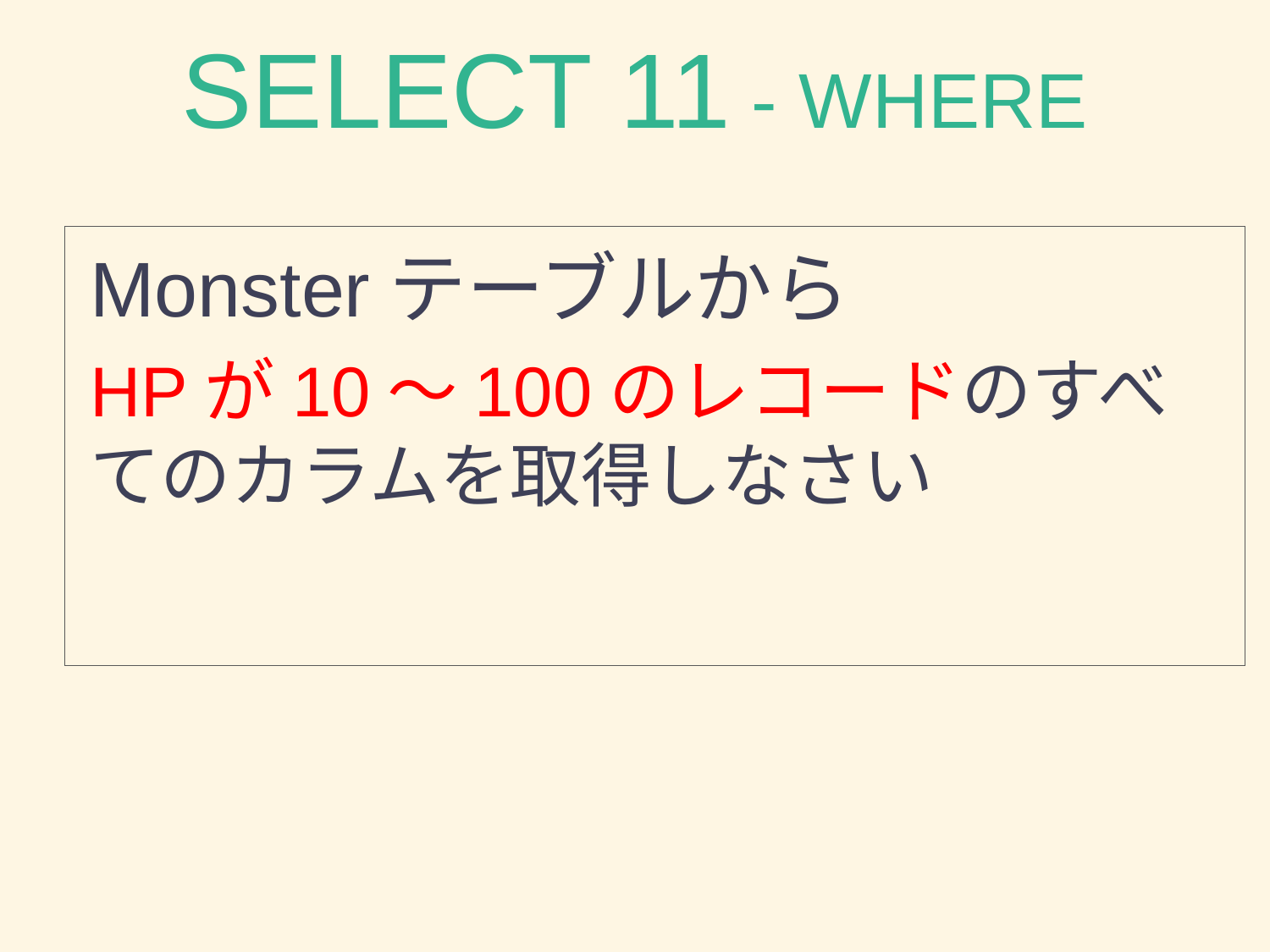

# SELECT 11 - WHERE
Monsterテーブルから
HPが10〜100のレコードのすべてのカラムを取得しなさい